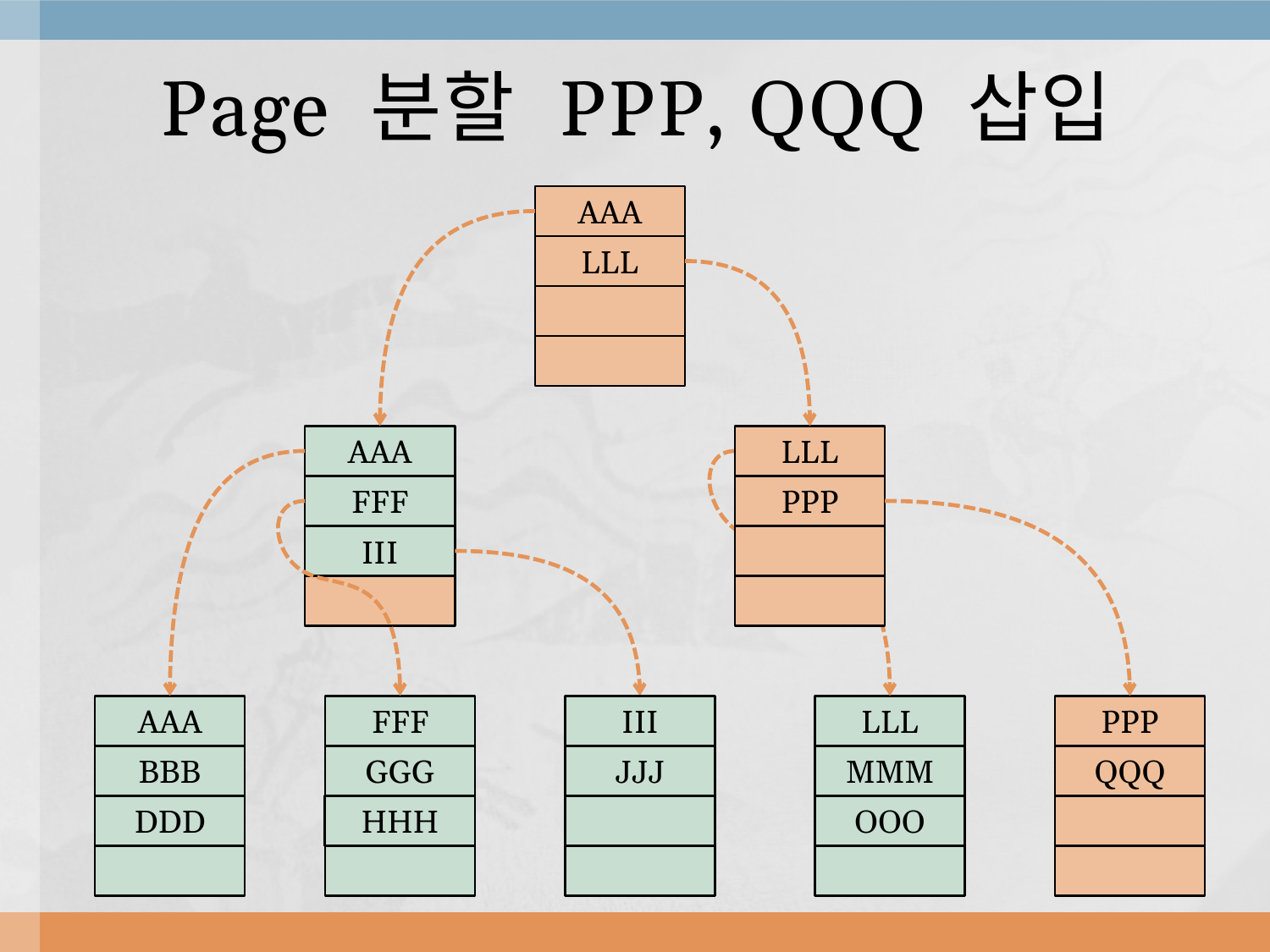

# Page 분할 PPP, QQQ 삽입
AAA
LLL

AAA
FFF
III

LLL
PPP

AAA
BBB
DDD

FFF
GGG
HHH

III
JJJ

LLL
MMM
OOO

PPP
QQQ